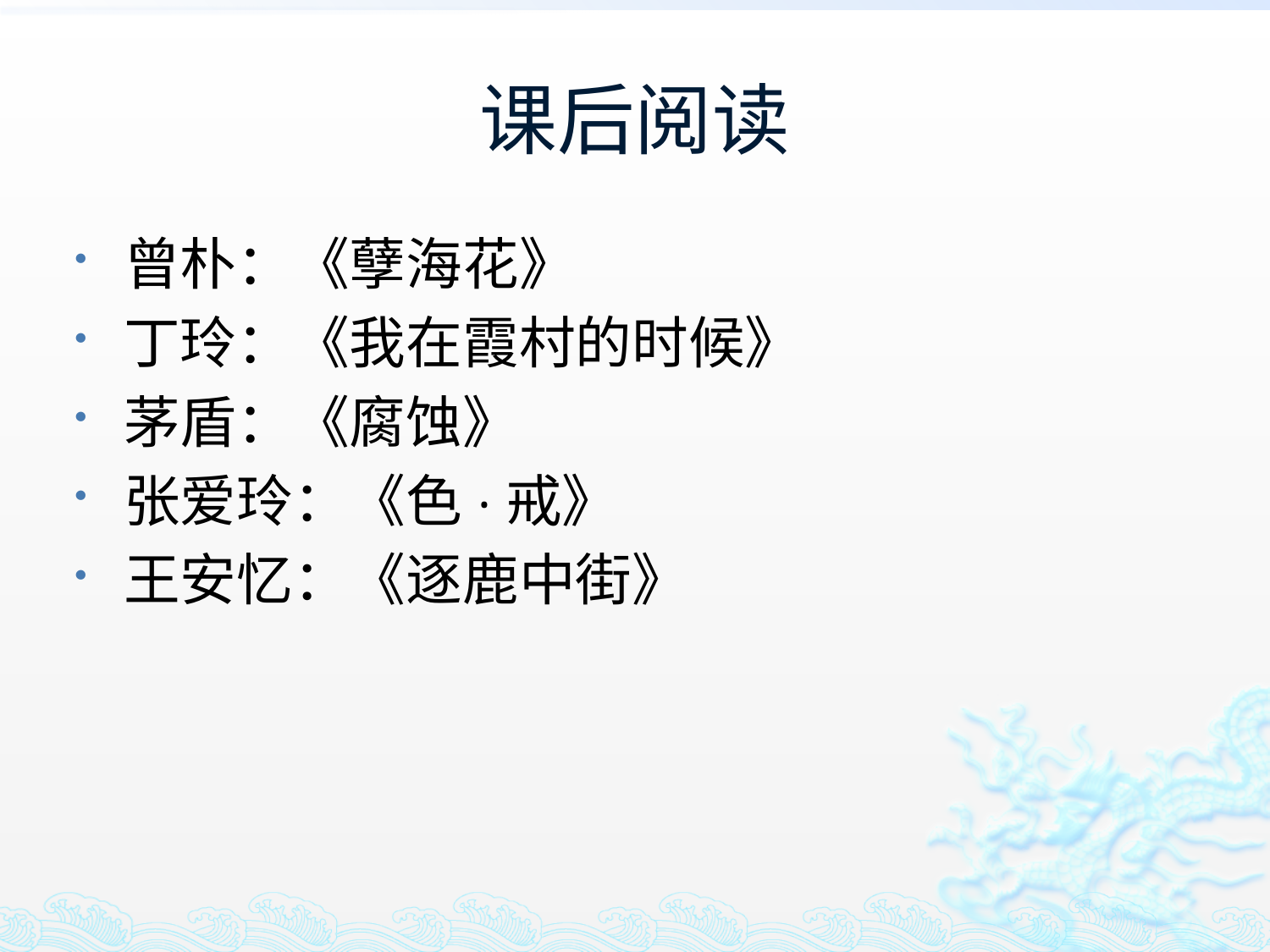

# 课后阅读
曾朴：《孽海花》
丁玲：《我在霞村的时候》
茅盾：《腐蚀》
张爱玲：《色·戒》
王安忆：《逐鹿中街》